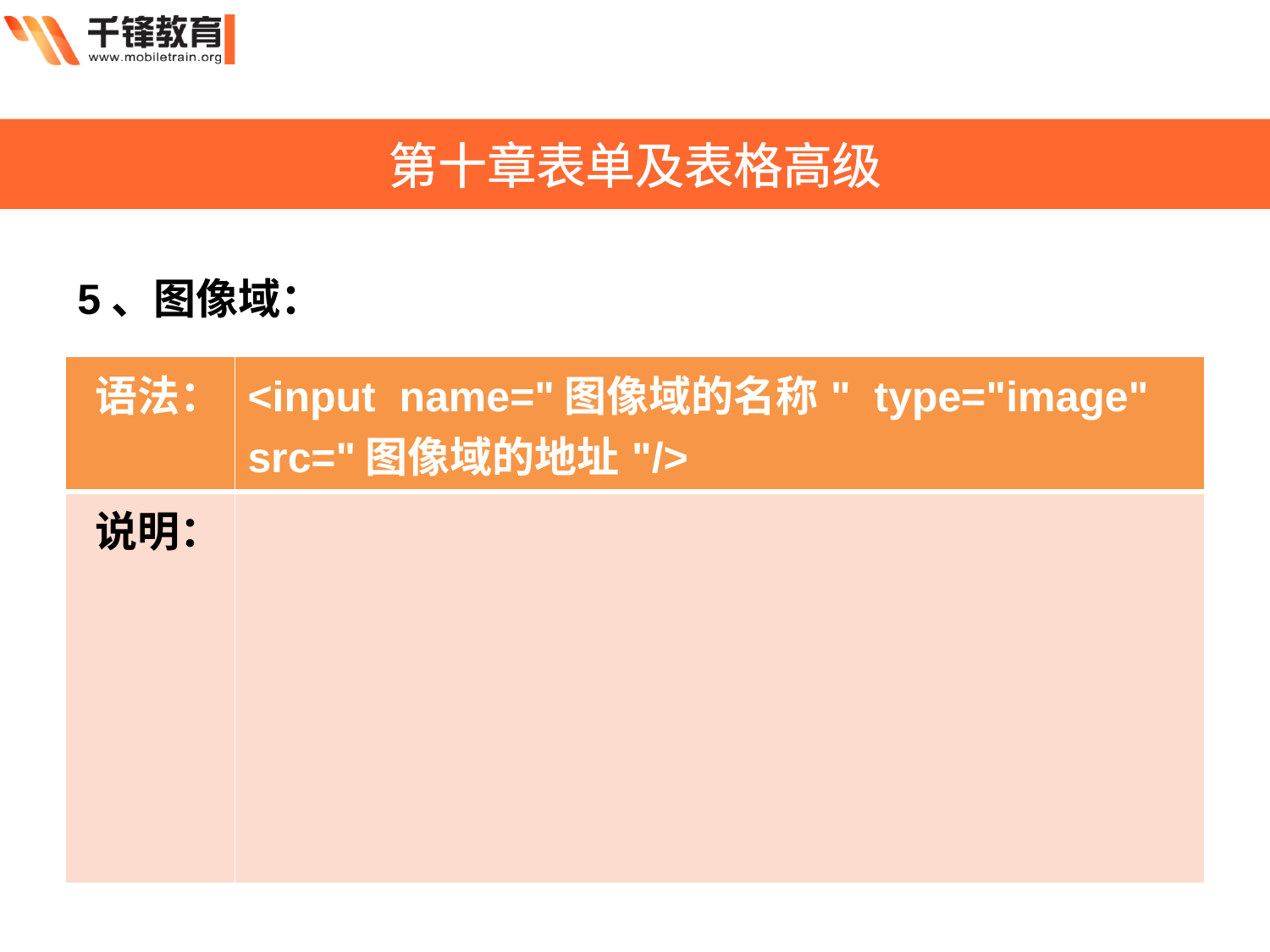

第十章表单及表格高级
5、图像域：
| 语法： | <input  name="图像域的名称"  type="image"  src="图像域的地址"/> |
| --- | --- |
| 说明： |  |